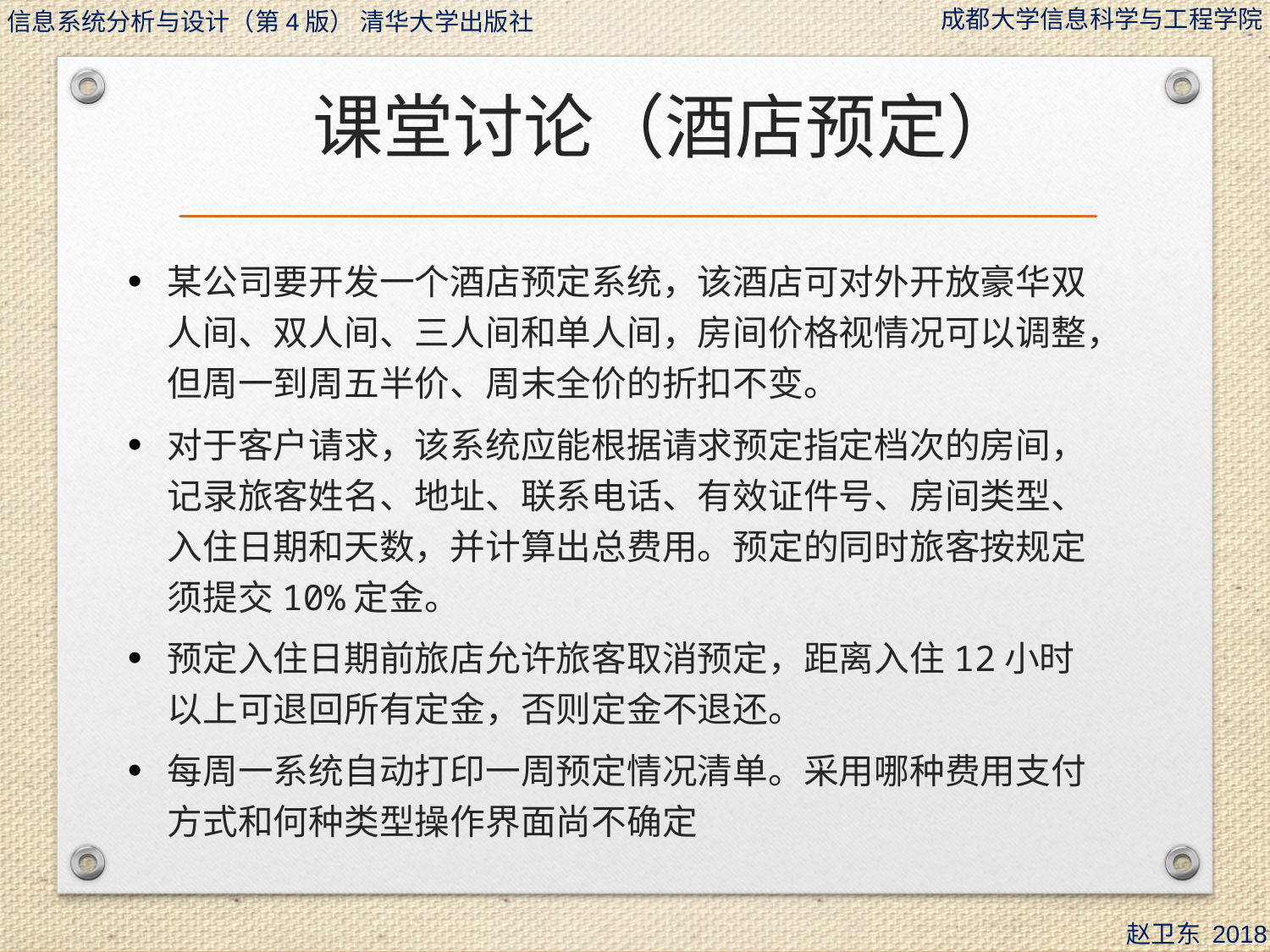

# 课堂讨论（酒店预定）
某公司要开发一个酒店预定系统，该酒店可对外开放豪华双人间、双人间、三人间和单人间，房间价格视情况可以调整，但周一到周五半价、周末全价的折扣不变。
对于客户请求，该系统应能根据请求预定指定档次的房间，记录旅客姓名、地址、联系电话、有效证件号、房间类型、入住日期和天数，并计算出总费用。预定的同时旅客按规定须提交10%定金。
预定入住日期前旅店允许旅客取消预定，距离入住12小时以上可退回所有定金，否则定金不退还。
每周一系统自动打印一周预定情况清单。采用哪种费用支付方式和何种类型操作界面尚不确定